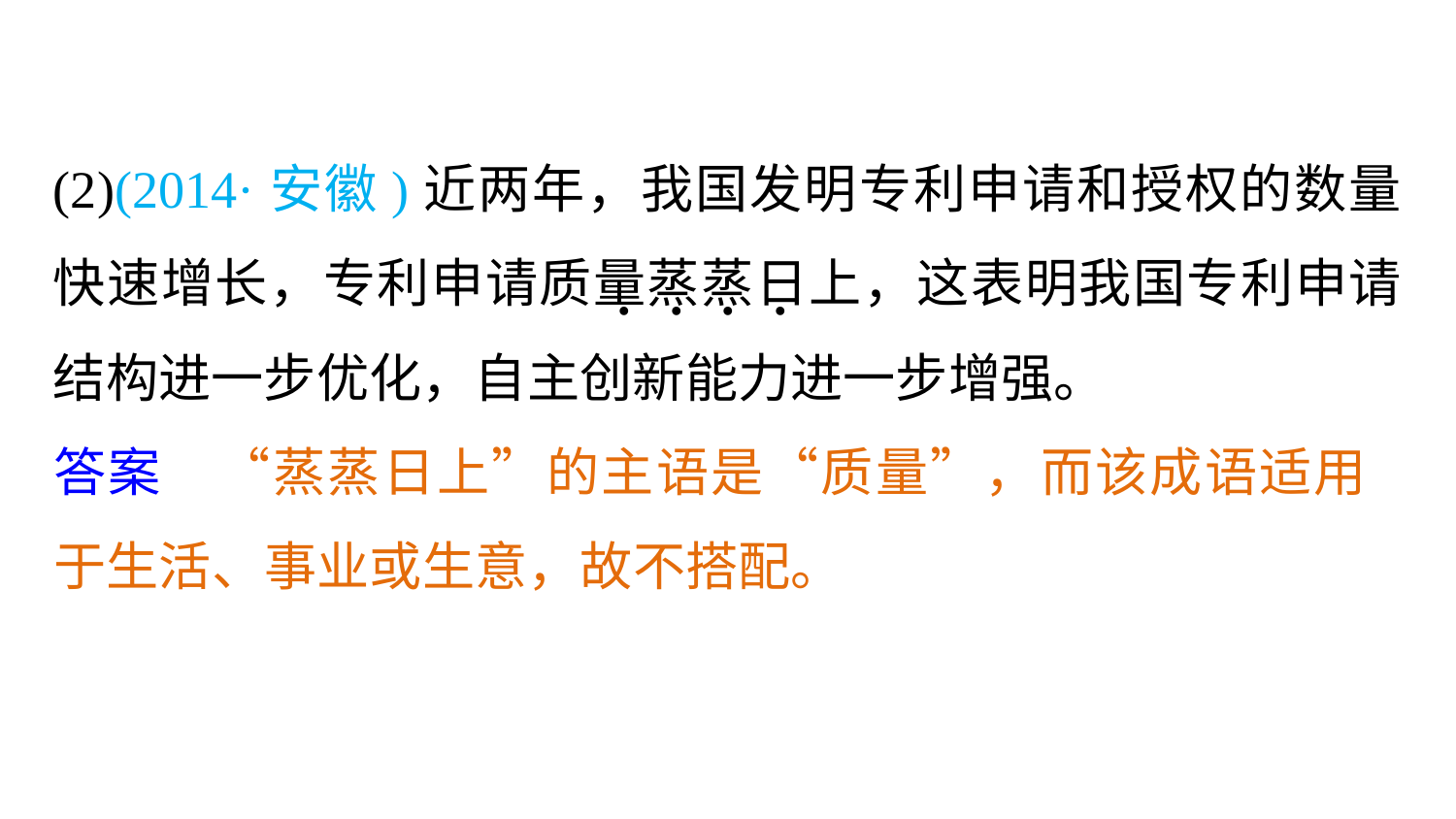

(2)(2014·安徽)近两年，我国发明专利申请和授权的数量快速增长，专利申请质量蒸蒸日上，这表明我国专利申请结构进一步优化，自主创新能力进一步增强。
.   .   .   .
答案　“蒸蒸日上”的主语是“质量”，而该成语适用于生活、事业或生意，故不搭配。